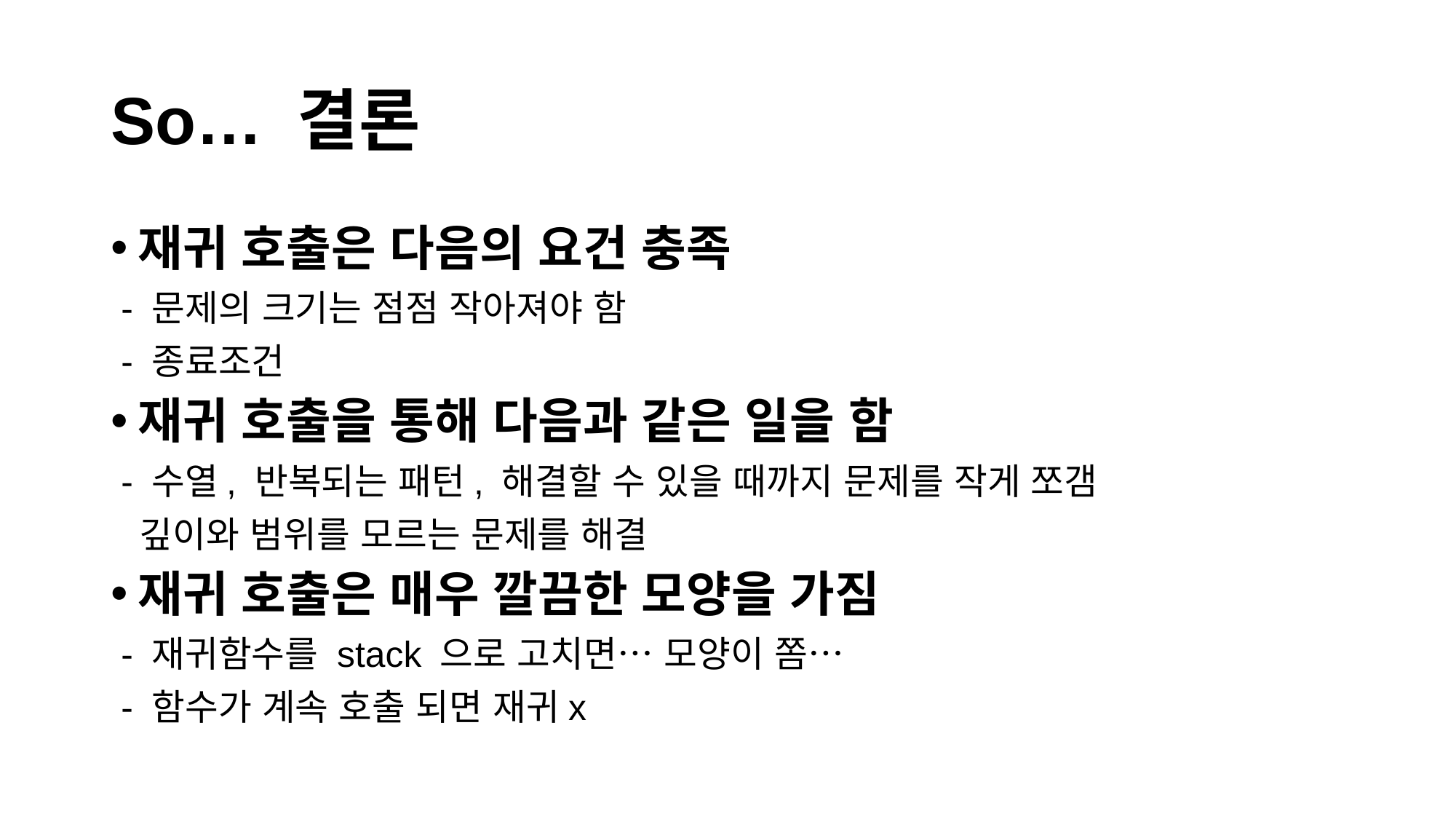

# So… 결론
재귀 호출은 다음의 요건 충족
 - 문제의 크기는 점점 작아져야 함
 - 종료조건
재귀 호출을 통해 다음과 같은 일을 함
 - 수열, 반복되는 패턴, 해결할 수 있을 때까지 문제를 작게 쪼갬
  깊이와 범위를 모르는 문제를 해결
재귀 호출은 매우 깔끔한 모양을 가짐
 - 재귀함수를 stack 으로 고치면… 모양이 쫌…
 - 함수가 계속 호출 되면 재귀x